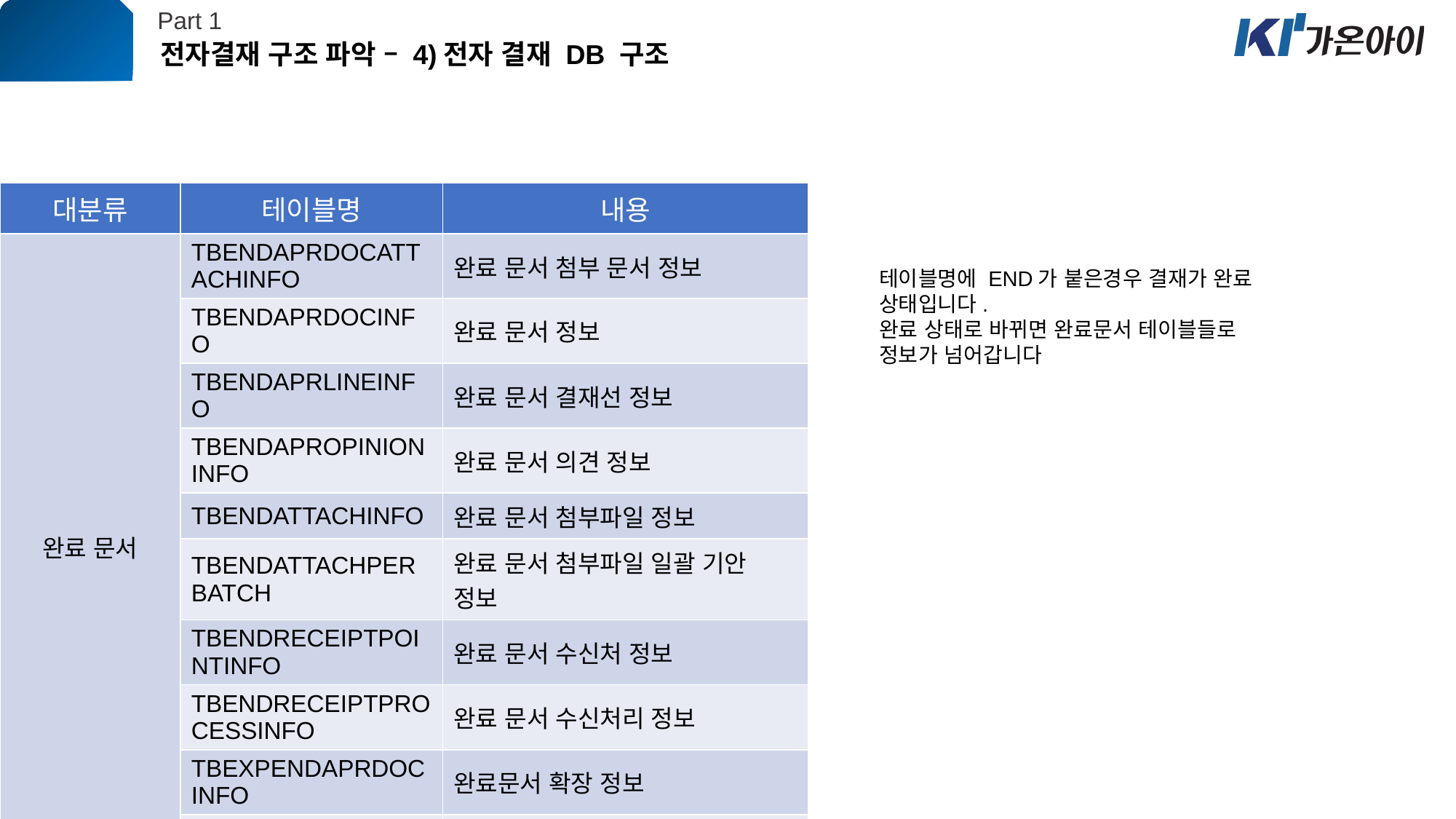

Part 1
전자결재 구조 파악 – 4)전자 결재 DB 구조
| 대분류 | 테이블명 | 내용 |
| --- | --- | --- |
| 완료 문서 | TBENDAPRDOCATTACHINFO | 완료 문서 첨부 문서 정보 |
|  | TBENDAPRDOCINFO | 완료 문서 정보 |
|  | TBENDAPRLINEINFO | 완료 문서 결재선 정보 |
|  | TBENDAPROPINIONINFO | 완료 문서 의견 정보 |
|  | TBENDATTACHINFO | 완료 문서 첨부파일 정보 |
|  | TBENDATTACHPERBATCH | 완료 문서 첨부파일 일괄 기안 정보 |
|  | TBENDRECEIPTPOINTINFO | 완료 문서 수신처 정보 |
|  | TBENDRECEIPTPROCESSINFO | 완료 문서 수신처리 정보 |
|  | TBEXPENDAPRDOCINFO | 완료문서 확장 정보 |
|  | TBEXPENDAPRLINE | 완료문서 결재선 확장 정보 |
테이블명에 END가 붙은경우 결재가 완료 상태입니다.
완료 상태로 바뀌면 완료문서 테이블들로 정보가 넘어갑니다